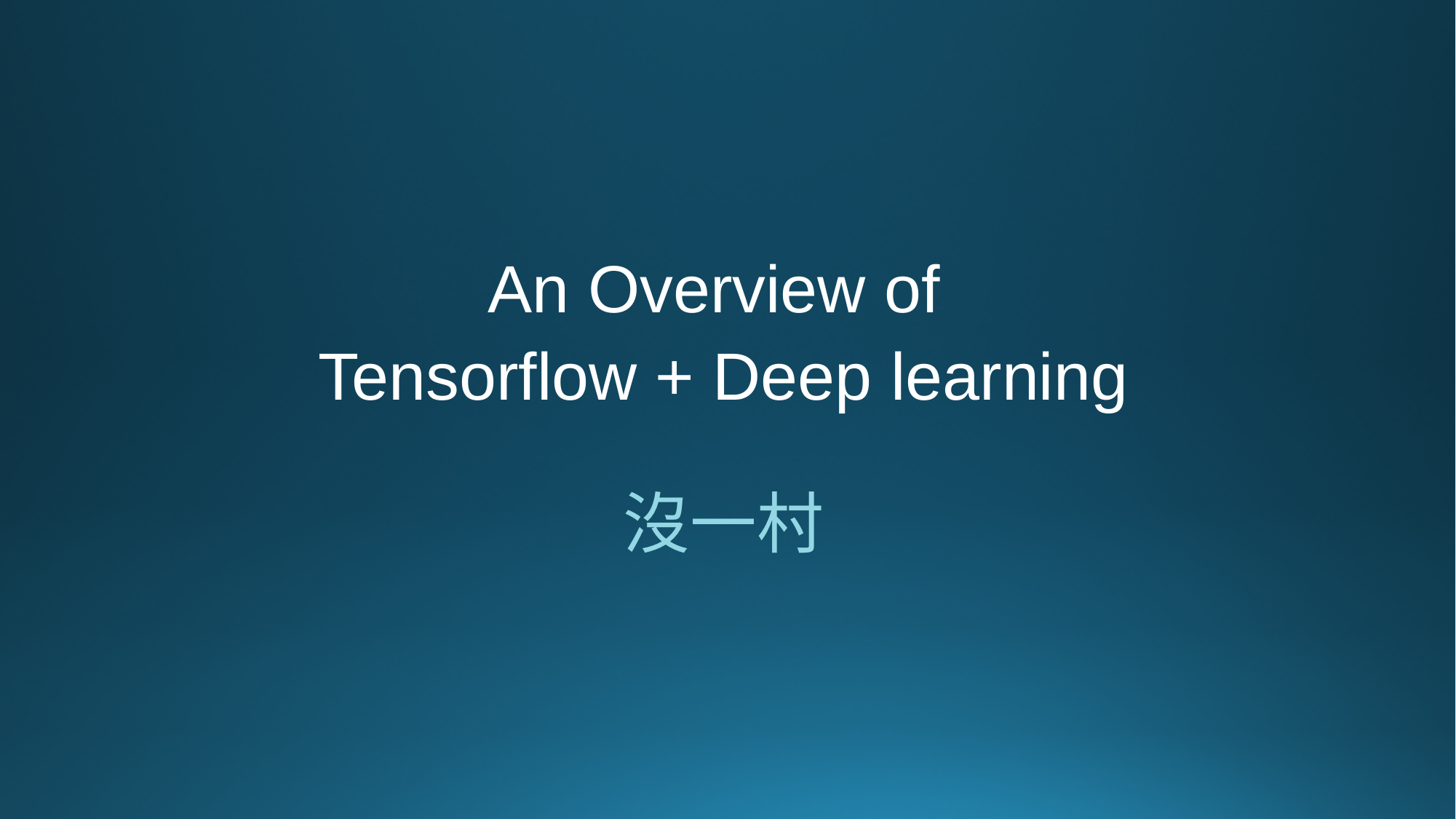

An Overview of
Tensorflow + Deep learning
沒一村